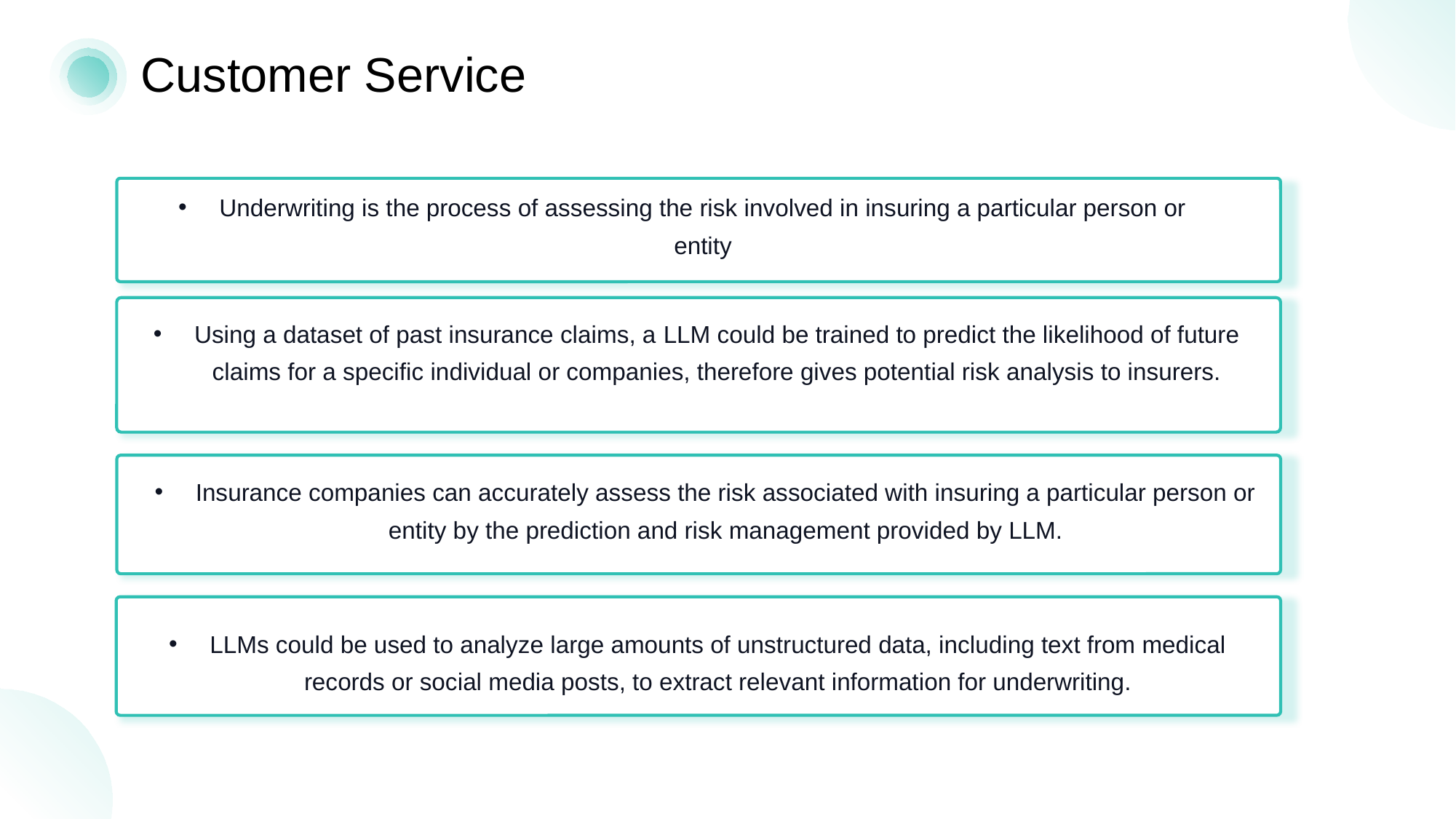

Customer Service

Underwriting is the process of assessing the risk involved in insuring a particular person or entity

Using a dataset of past insurance claims, a LLM could be trained to predict the likelihood of future claims for a specific individual or companies, therefore gives potential risk analysis to insurers.

Insurance companies can accurately assess the risk associated with insuring a particular person or entity by the prediction and risk management provided by LLM.

不足二
输入标题

LLMs could be used to analyze large amounts of unstructured data, including text from medical records or social media posts, to extract relevant information for underwriting.